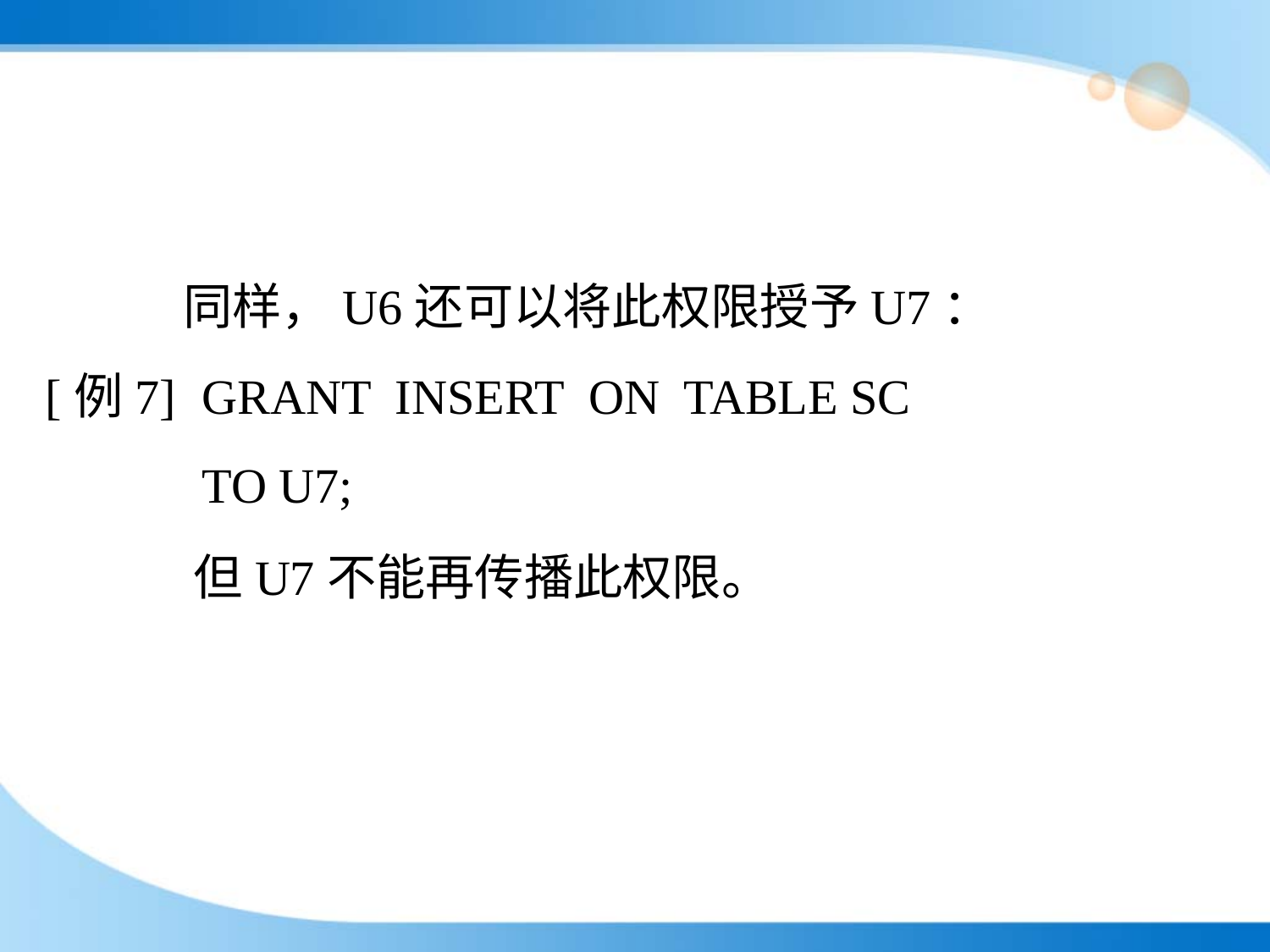

同样，U6还可以将此权限授予U7：
[例7]
GRANT  INSERT  ON  TABLE SC
TO U7;
但U7不能再传播此权限。